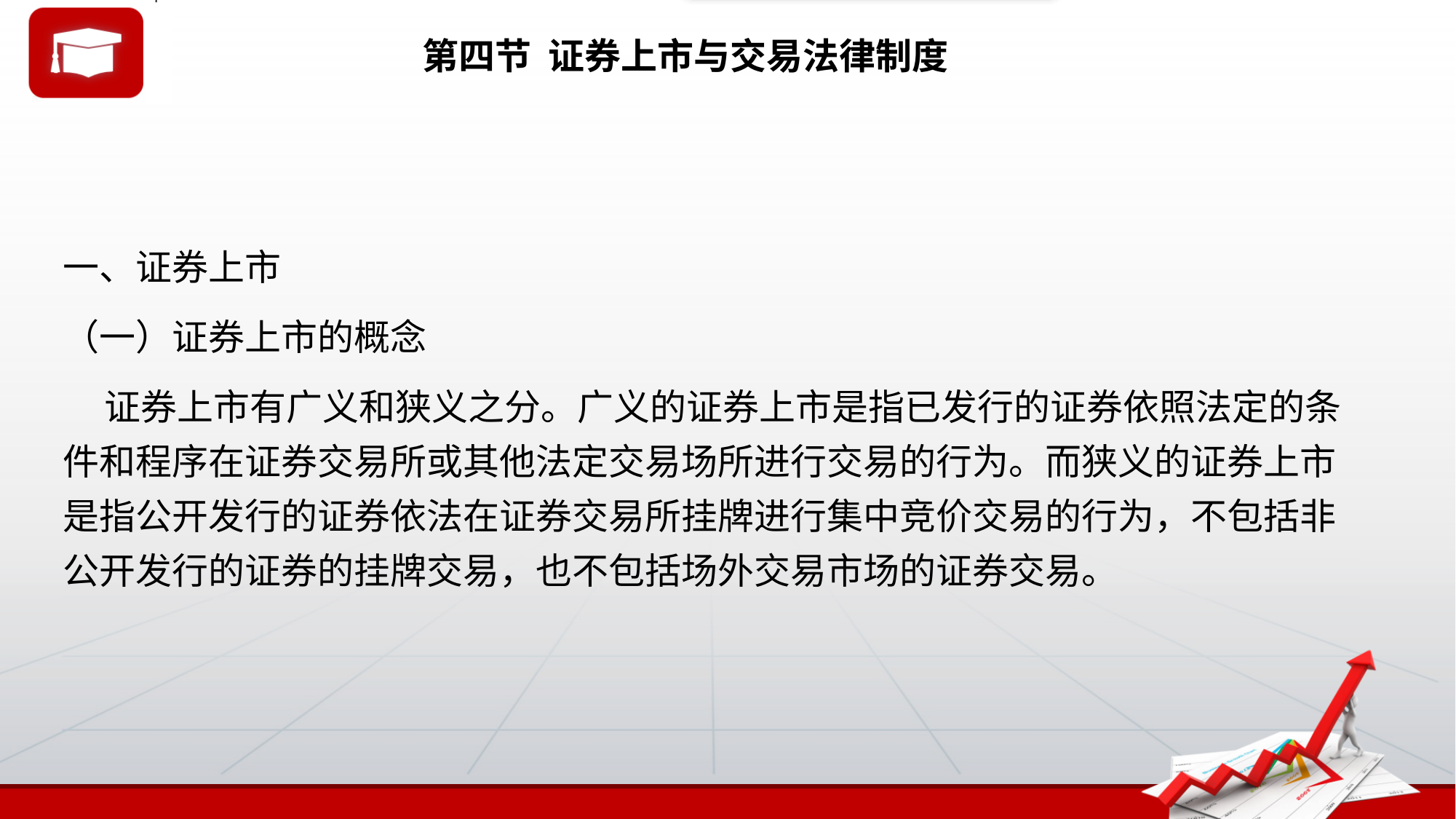

# 第四节  证券上市与交易法律制度
一、证券上市
（一）证券上市的概念
    证券上市有广义和狭义之分。广义的证券上市是指已发行的证券依照法定的条件和程序在证券交易所或其他法定交易场所进行交易的行为。而狭义的证券上市是指公开发行的证券依法在证券交易所挂牌进行集中竞价交易的行为，不包括非公开发行的证券的挂牌交易，也不包括场外交易市场的证券交易。